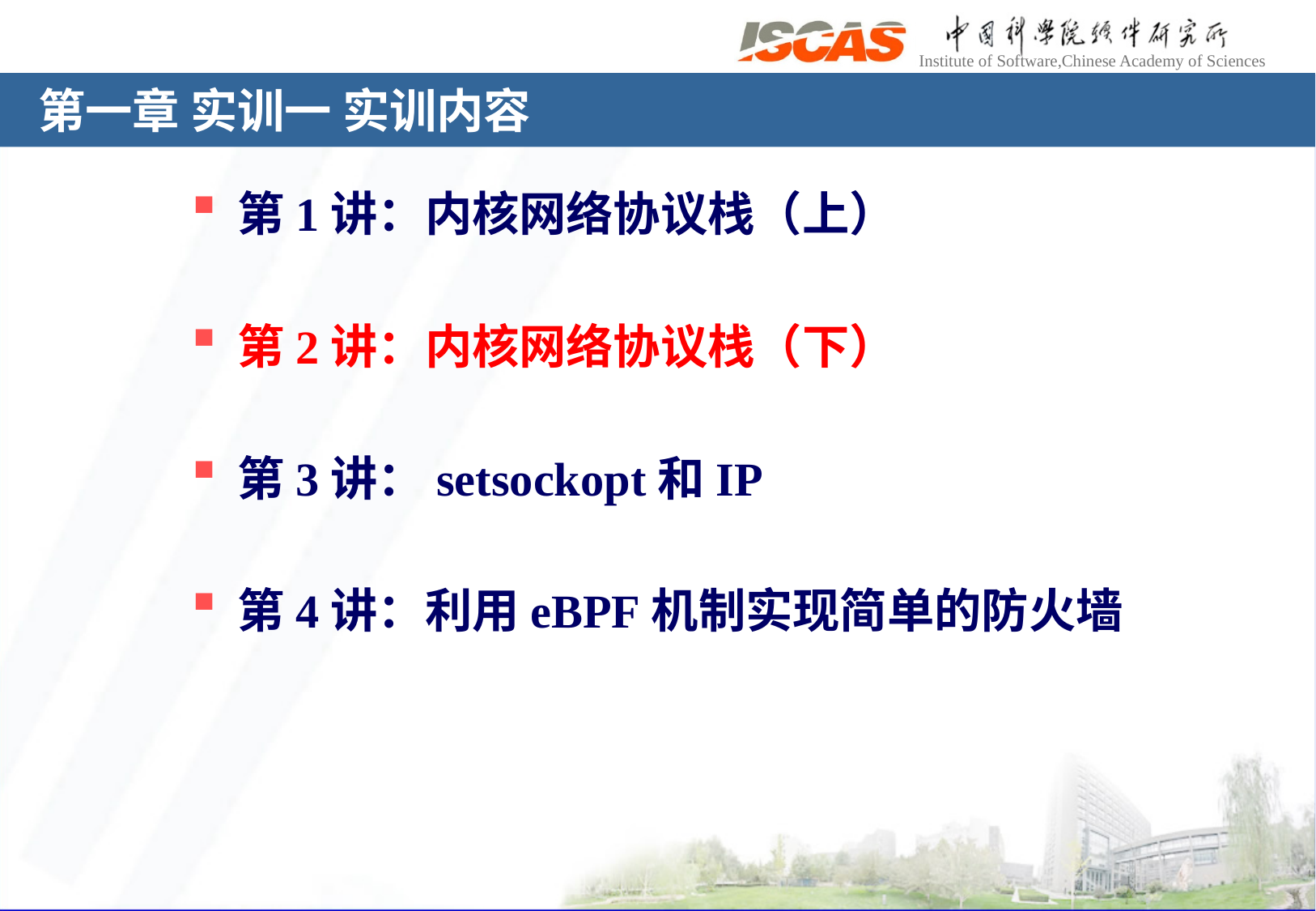

# 第一章 实训一 实训内容
第1讲：内核网络协议栈（上）

第2讲：内核网络协议栈（下）

第3讲：setsockopt和IP

第4讲：利用eBPF机制实现简单的防火墙